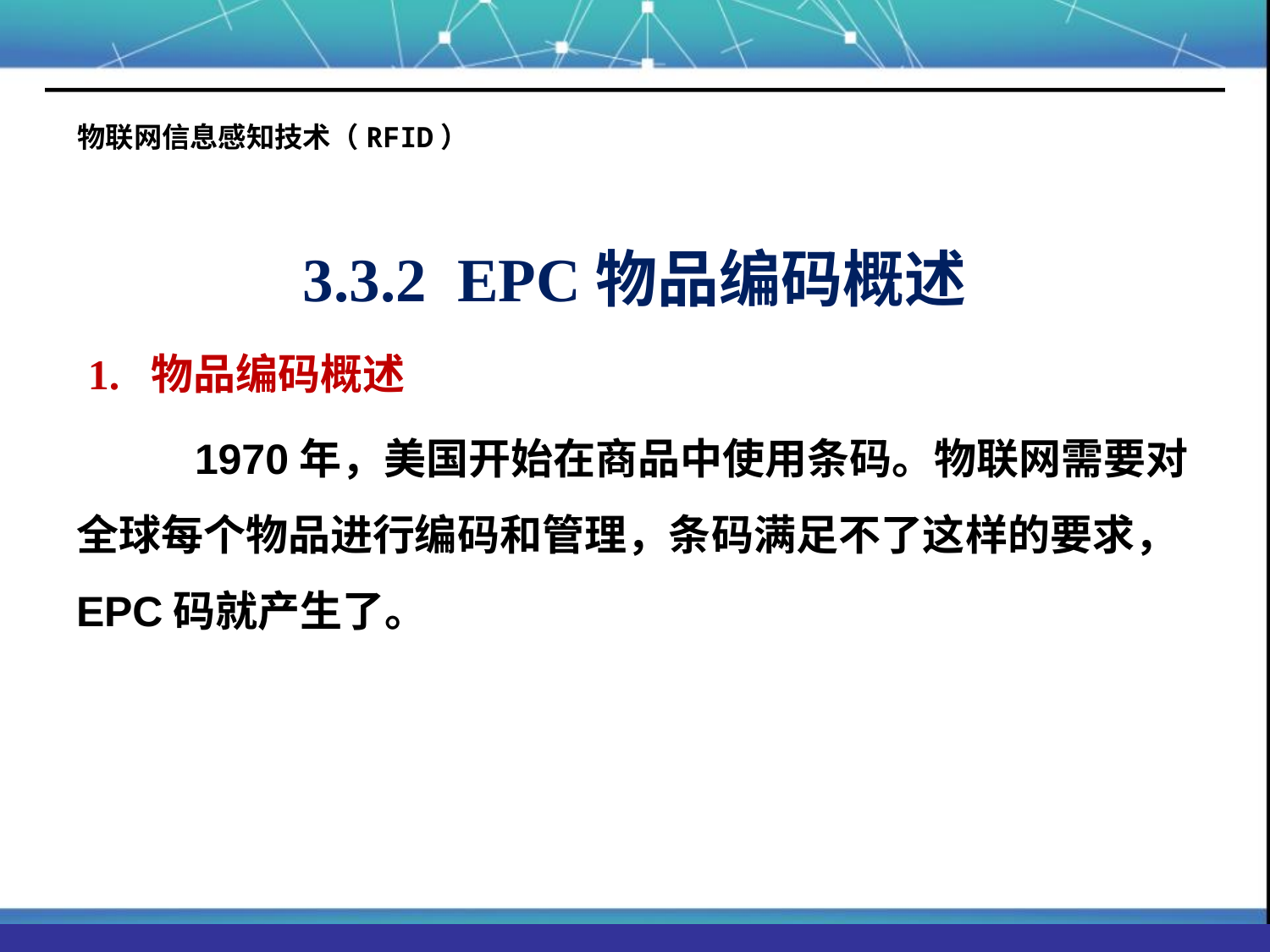

# 物联网信息感知技术（RFID）

3.3.2  EPC物品编码概述
 1.  物品编码概述
          1970年，美国开始在商品中使用条码。物联网需要对全球每个物品进行编码和管理，条码满足不了这样的要求，EPC码就产生了。